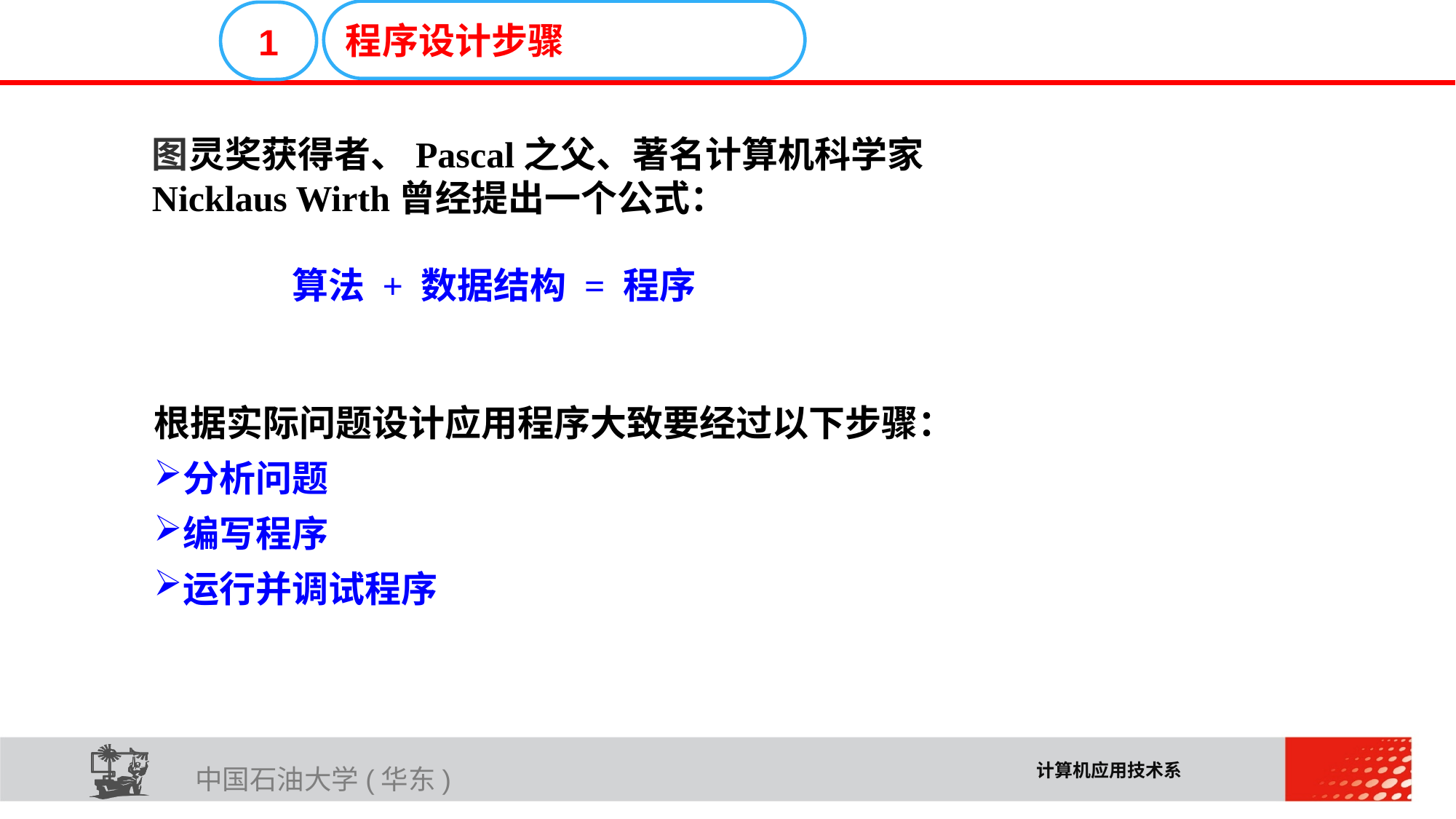

E6636B02012BD195C019CE06C16E30F4C33D02E32711A616D0819A1A3DEC08F98FFCE503BC41BA966B45D6F0472B73A72FC0F2BE2AA537FE6A04217657FCC2FDBF2DB6715F2B3FB871C24A61410
程序设计步骤
1
图灵奖获得者、Pascal之父、著名计算机科学家
Nicklaus Wirth曾经提出一个公式：

                算法 + 数据结构 = 程序
根据实际问题设计应用程序大致要经过以下步骤：
分析问题
编写程序
运行并调试程序
3